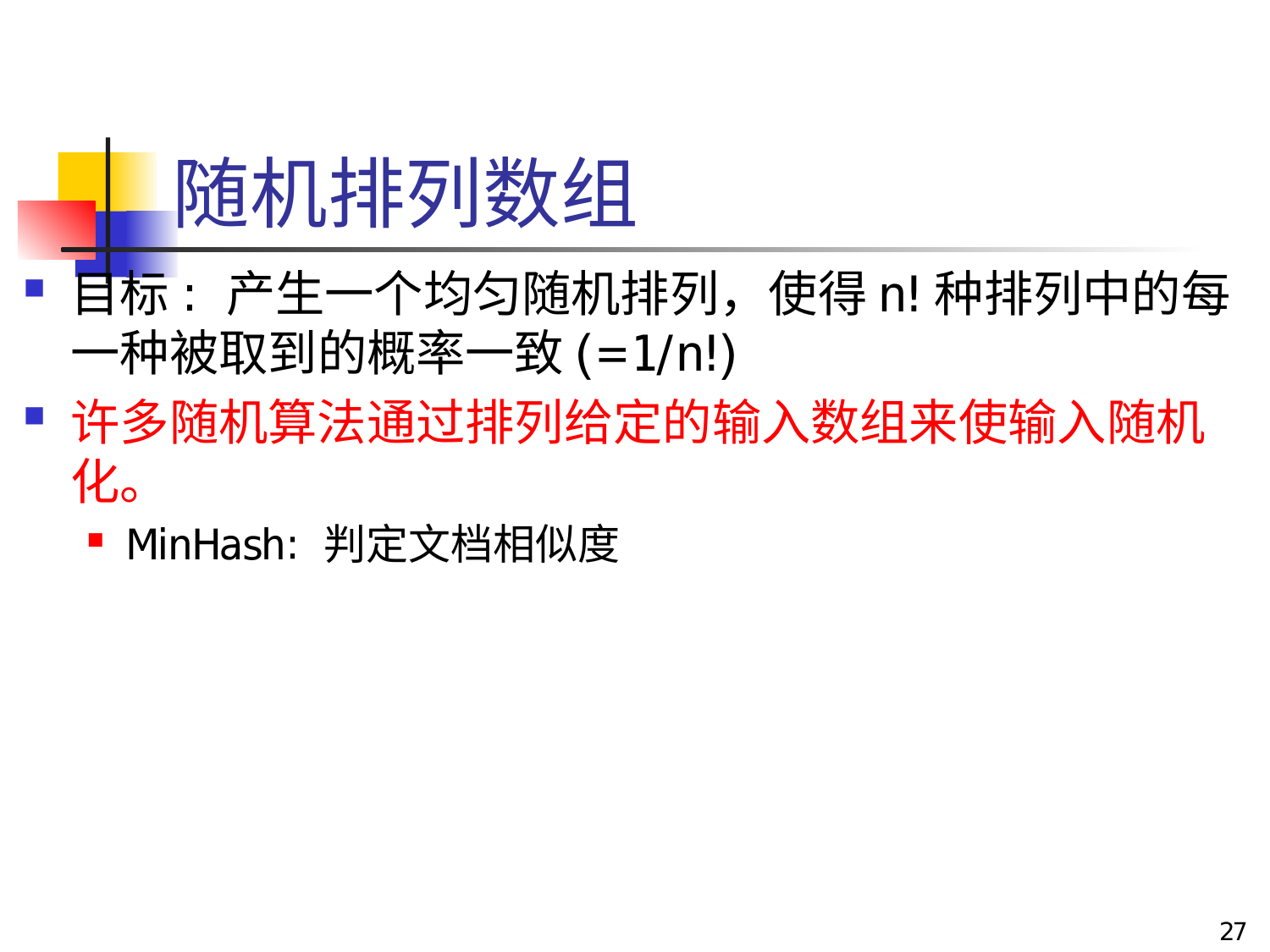

# 随机排列数组
目标: 产生一个均匀随机排列，使得n!种排列中的每一种被取到的概率一致(=1/n!)
许多随机算法通过排列给定的输入数组来使输入随机化。
MinHash: 判定文档相似度
27